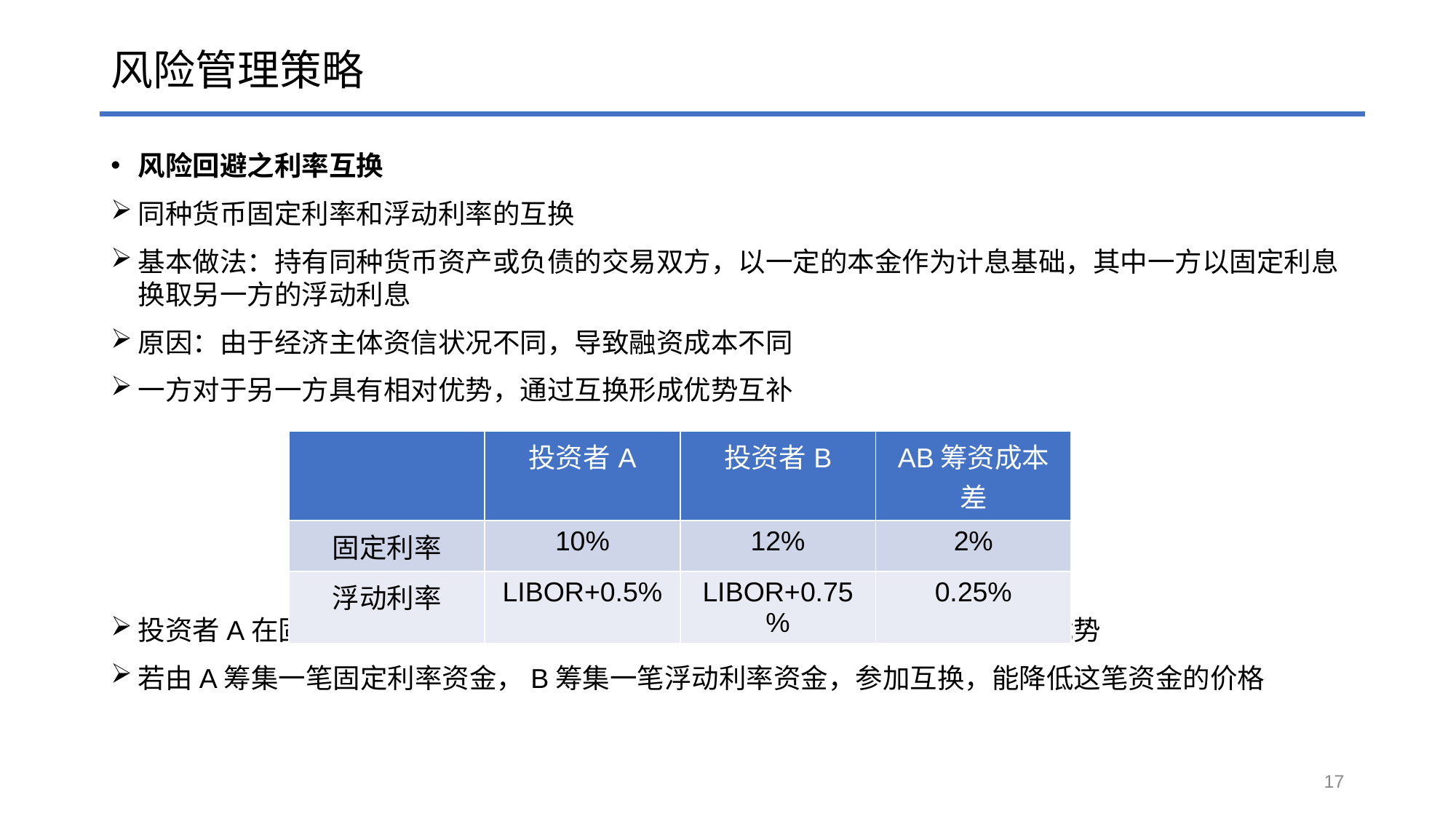

# 风险管理策略
风险回避之利率互换
同种货币固定利率和浮动利率的互换
基本做法：持有同种货币资产或负债的交易双方，以一定的本金作为计息基础，其中一方以固定利息换取另一方的浮动利息
原因：由于经济主体资信状况不同，导致融资成本不同
一方对于另一方具有相对优势，通过互换形成优势互补

投资者A在固定利率融资具有相对优势，投资者B在浮动利率融资具有相对优势
若由A筹集一笔固定利率资金，B筹集一笔浮动利率资金，参加互换，能降低这笔资金的价格

|  | 投资者A | 投资者B | AB筹资成本差 |
| --- | --- | --- | --- |
| 固定利率 | 10% | 12% | 2% |
| 浮动利率 | LIBOR+0.5% | LIBOR+0.75% | 0.25% |
17